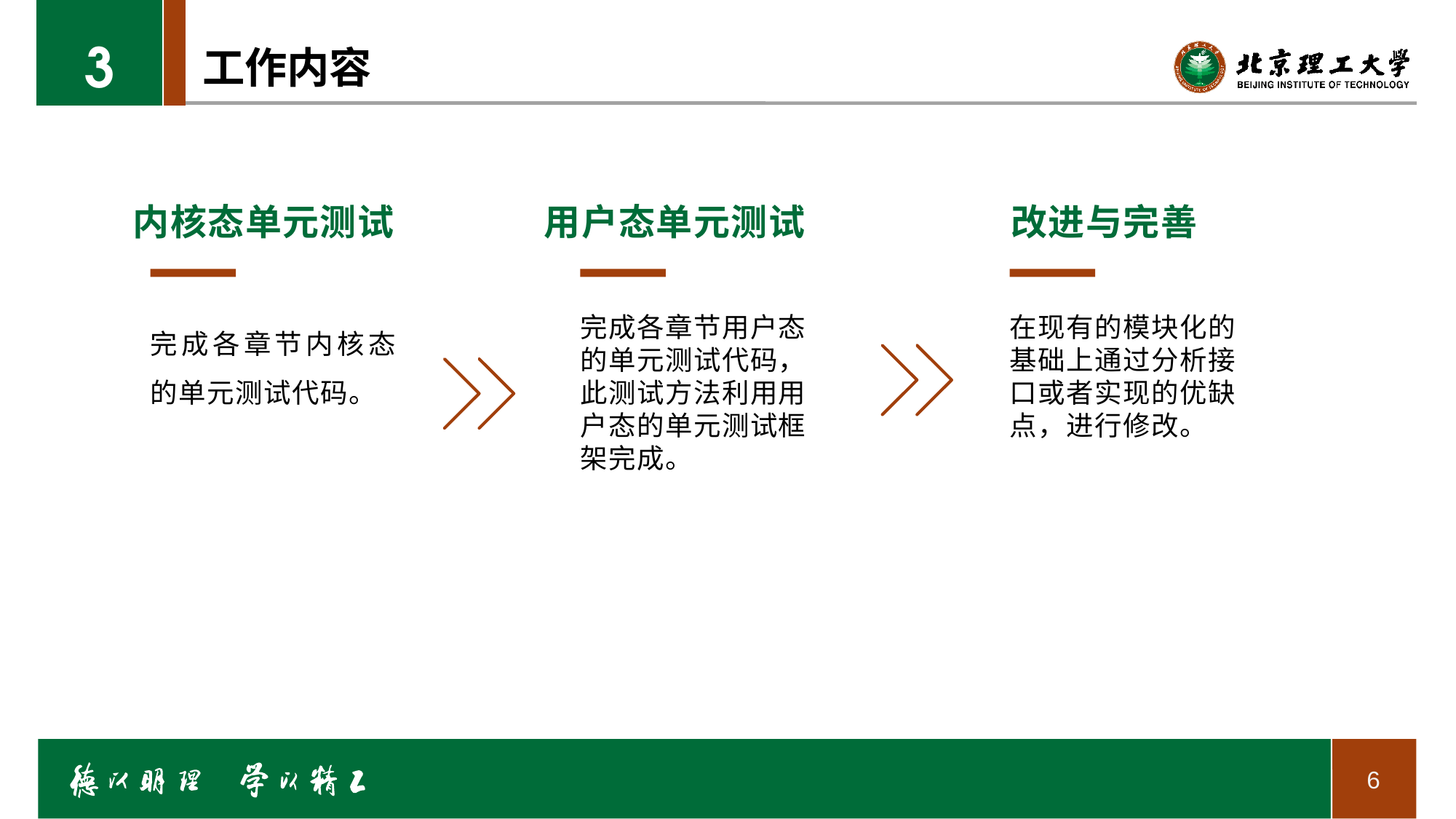

3
# 工作内容
内核态单元测试

完成各章节内核态的单元测试代码。
用户态单元测试

完成各章节用户态的单元测试代码，此测试方法利用用户态的单元测试框架完成。
改进与完善

在现有的模块化的基础上通过分析接口或者实现的优缺点，进行修改。